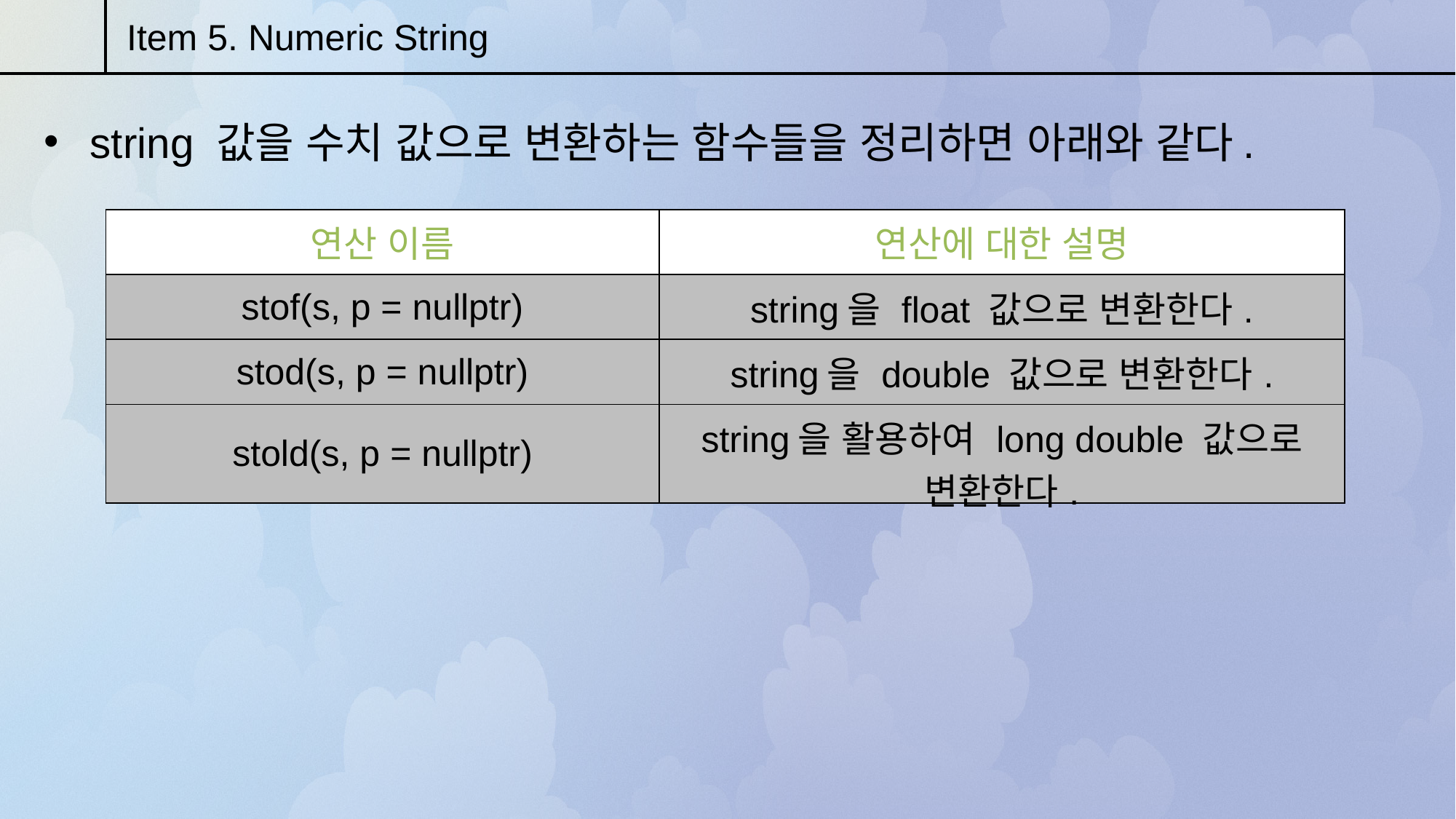

Item 5. Numeric String
 string 값을 수치 값으로 변환하는 함수들을 정리하면 아래와 같다.
| 연산 이름 | 연산에 대한 설명 |
| --- | --- |
| stof(s, p = nullptr) | string을 float 값으로 변환한다. |
| stod(s, p = nullptr) | string을 double 값으로 변환한다. |
| stold(s, p = nullptr) | string을 활용하여 long double 값으로 변환한다. |